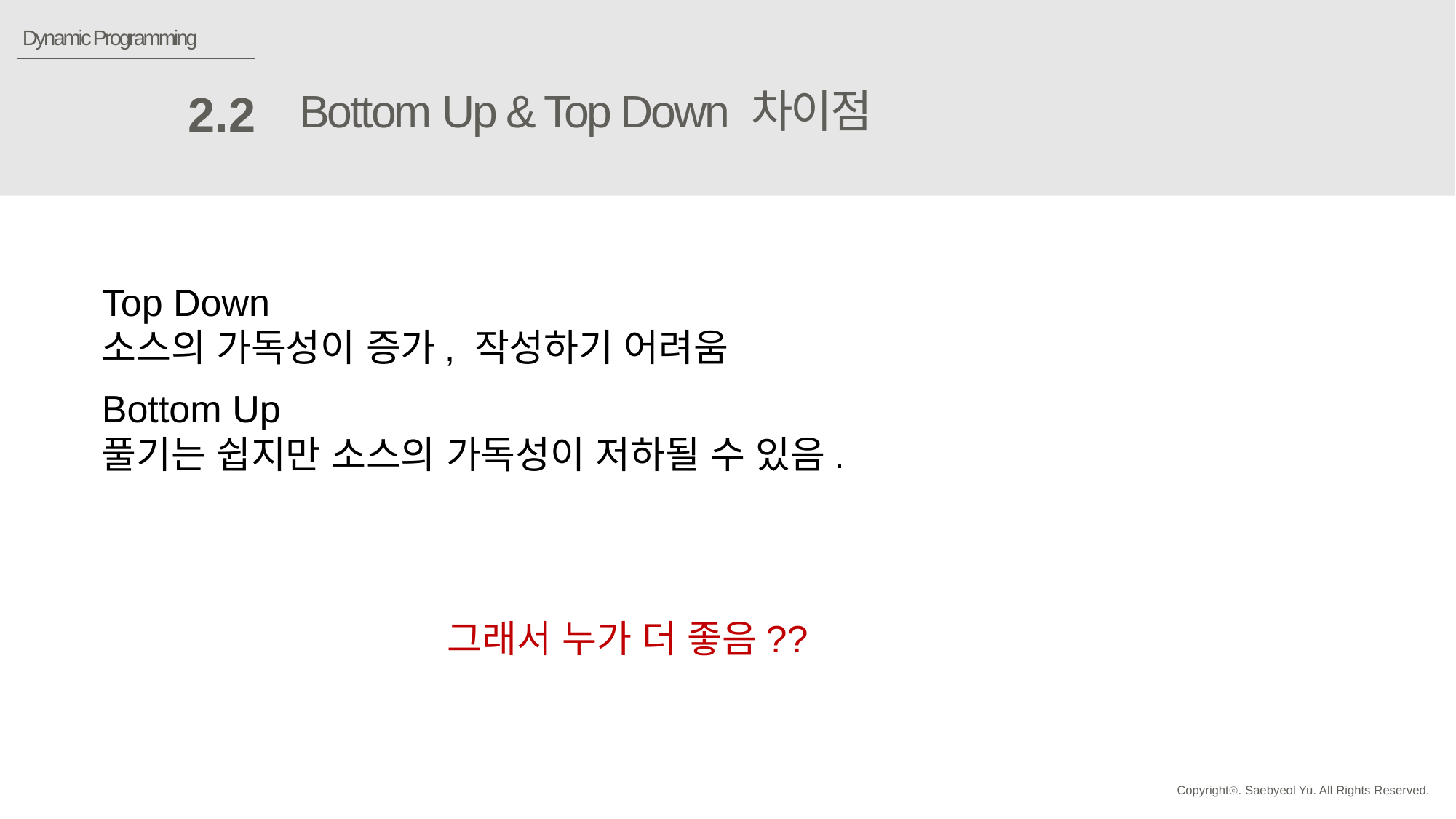

Dynamic Programming

Bottom Up & Top Down 차이점
2.2
Top Down
소스의 가독성이 증가, 작성하기 어려움
Bottom Up
풀기는 쉽지만 소스의 가독성이 저하될 수 있음.
그래서 누가 더 좋음??